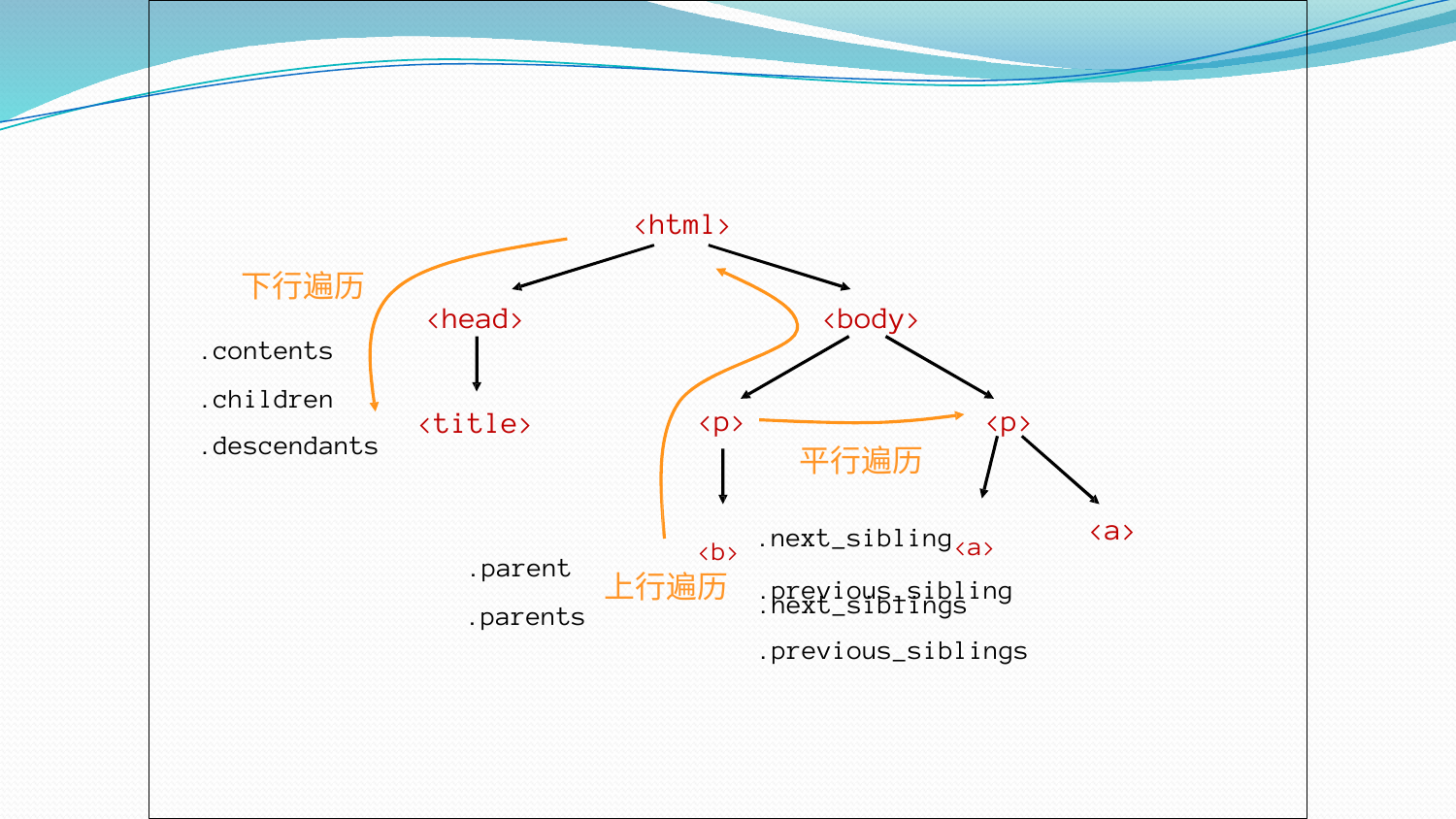

# <html>

下行遍历

<head>
<body>
.contents

.children
.descendants
<p>
<p>
<title>

平行遍历

<b> .next_sibling<a>
.previous_sibling
<a>
.parent
.parents
上行遍历
.next_siblings
.previous_siblings